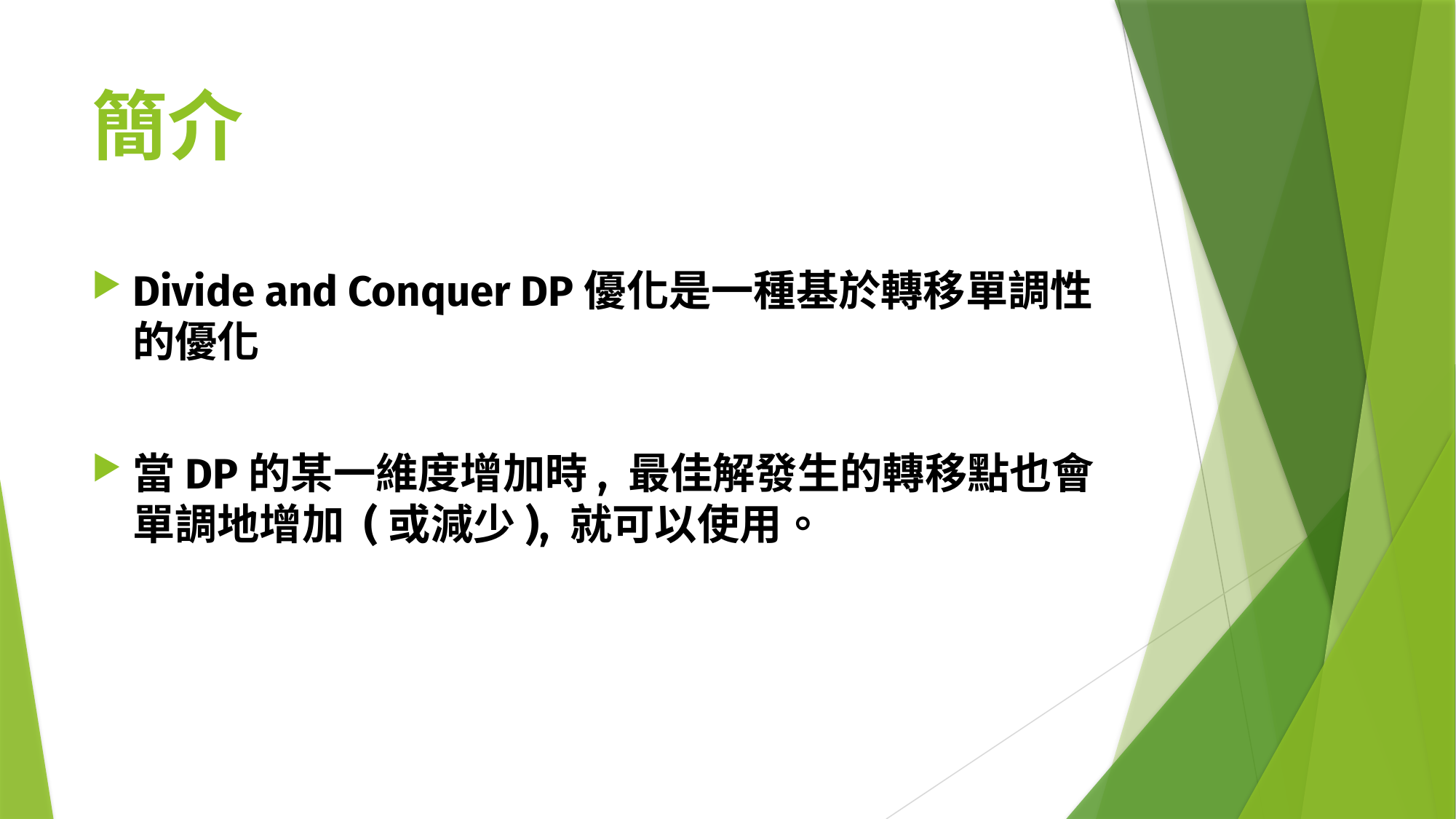

# 簡介
Divide and Conquer DP優化是一種基於轉移單調性的優化

當DP的某一維度增加時, 最佳解發生的轉移點也會單調地增加 (或減少), 就可以使用。